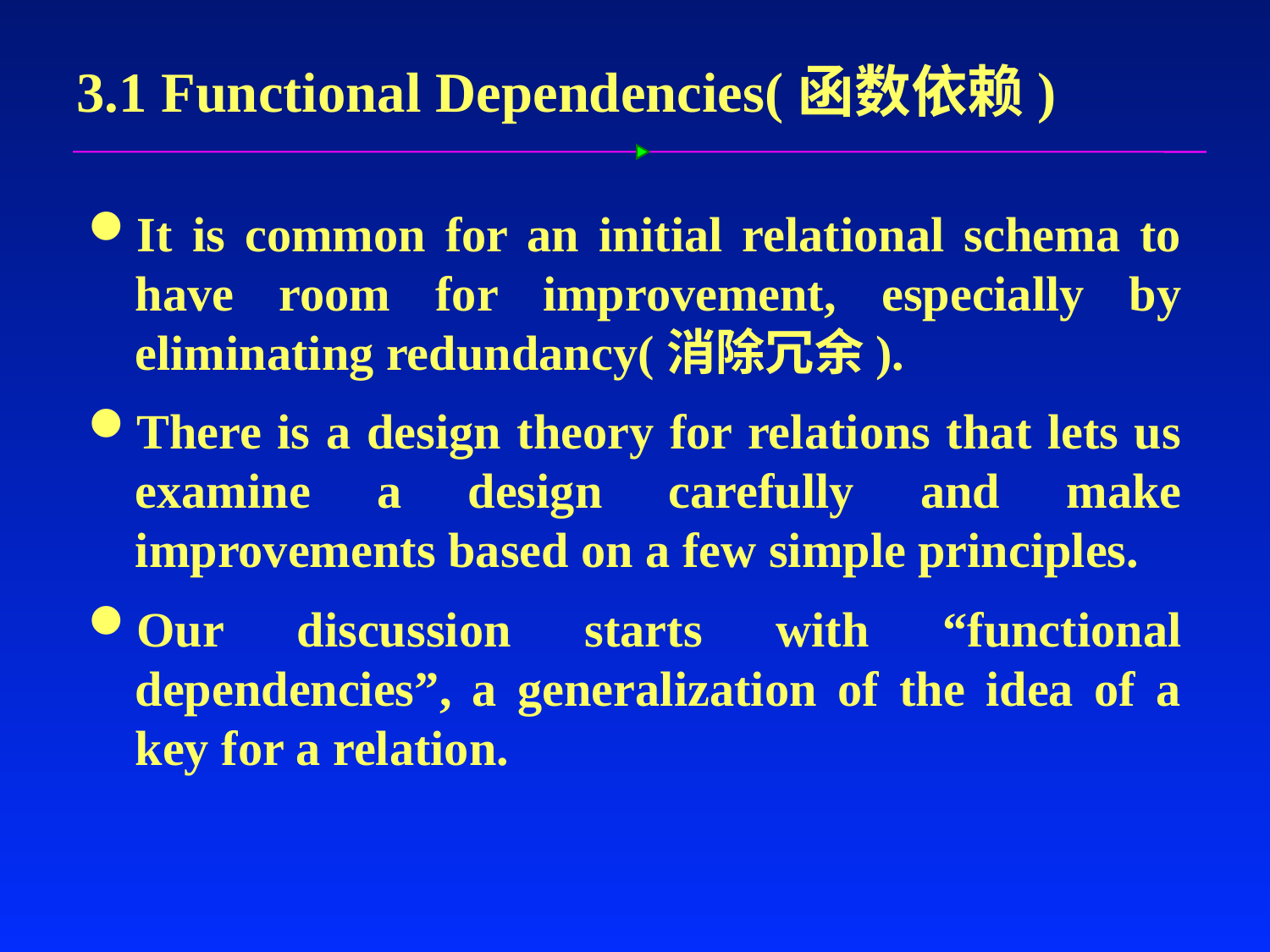

# 3.1 Functional Dependencies(函数依赖)

It is common for an initial relational schema to have room for improvement, especially by eliminating redundancy(消除冗余).
There is a design theory for relations that lets us examine a design carefully and make improvements based on a few simple principles.
Our discussion starts with “functional dependencies”, a generalization of the idea of a key for a relation.